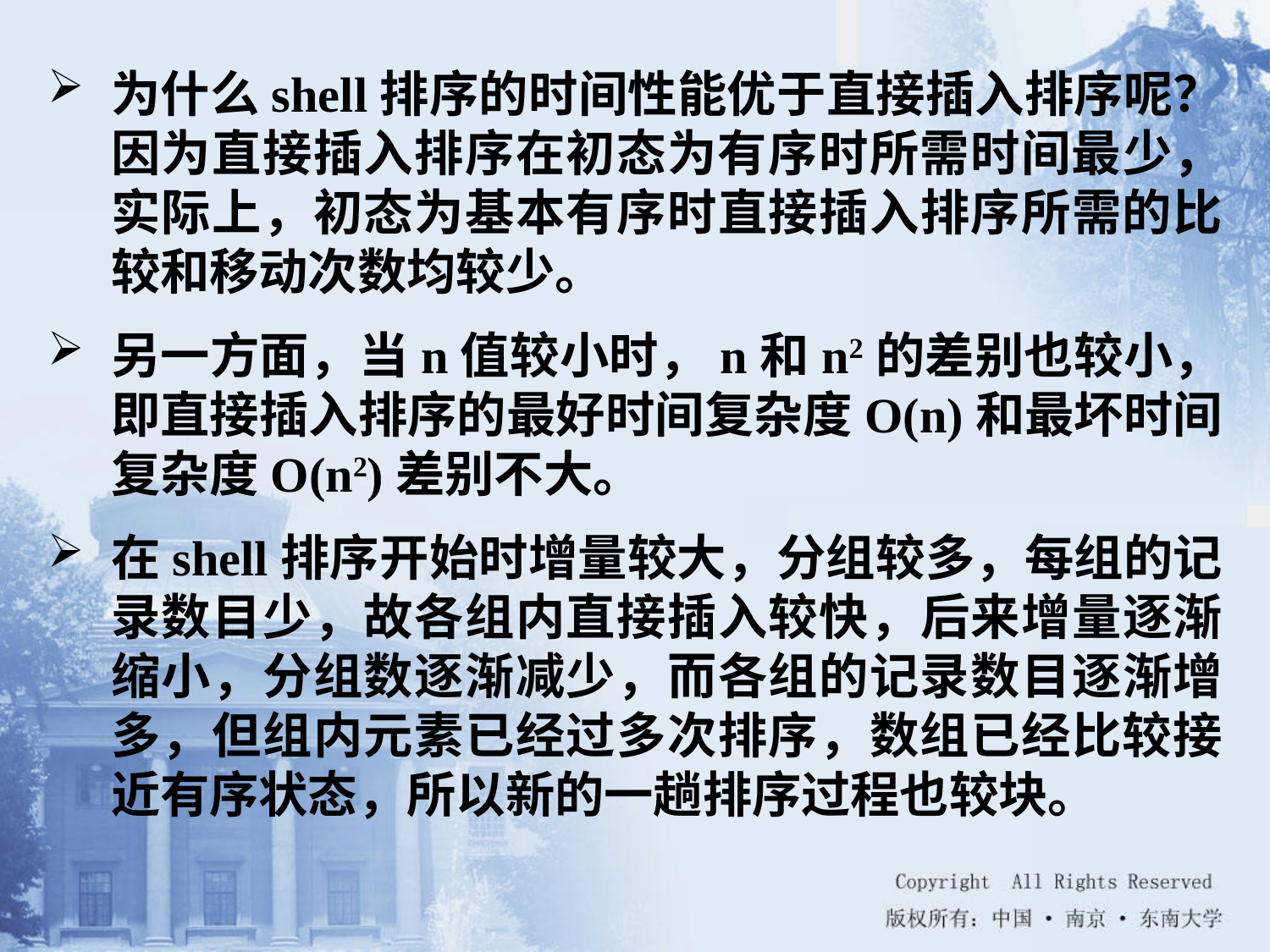

为什么shell排序的时间性能优于直接插入排序呢？因为直接插入排序在初态为有序时所需时间最少，实际上，初态为基本有序时直接插入排序所需的比较和移动次数均较少。
另一方面，当n值较小时，n和n2的差别也较小，即直接插入排序的最好时间复杂度O(n)和最坏时间复杂度O(n2)差别不大。
在shell排序开始时增量较大，分组较多，每组的记录数目少，故各组内直接插入较快，后来增量逐渐缩小，分组数逐渐减少，而各组的记录数目逐渐增多，但组内元素已经过多次排序，数组已经比较接近有序状态，所以新的一趟排序过程也较块。